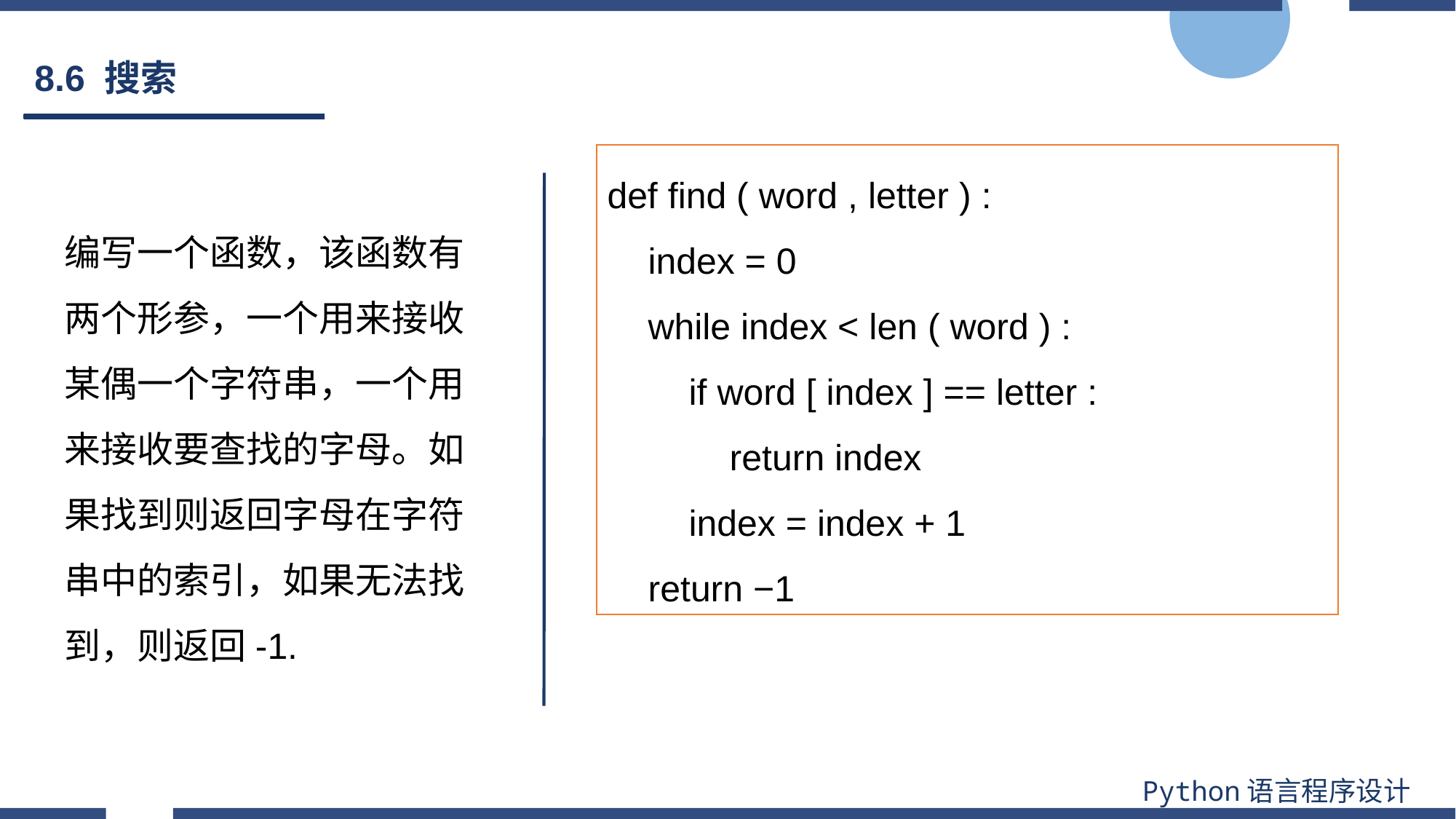

# 8.6 搜索
def find ( word , letter ) :
    index = 0
    while index < len ( word ) :
        if word [ index ] == letter :
            return index
        index = index + 1
    return −1
编写一个函数，该函数有两个形参，一个用来接收某偶一个字符串，一个用来接收要查找的字母。如果找到则返回字母在字符串中的索引，如果无法找到，则返回-1.